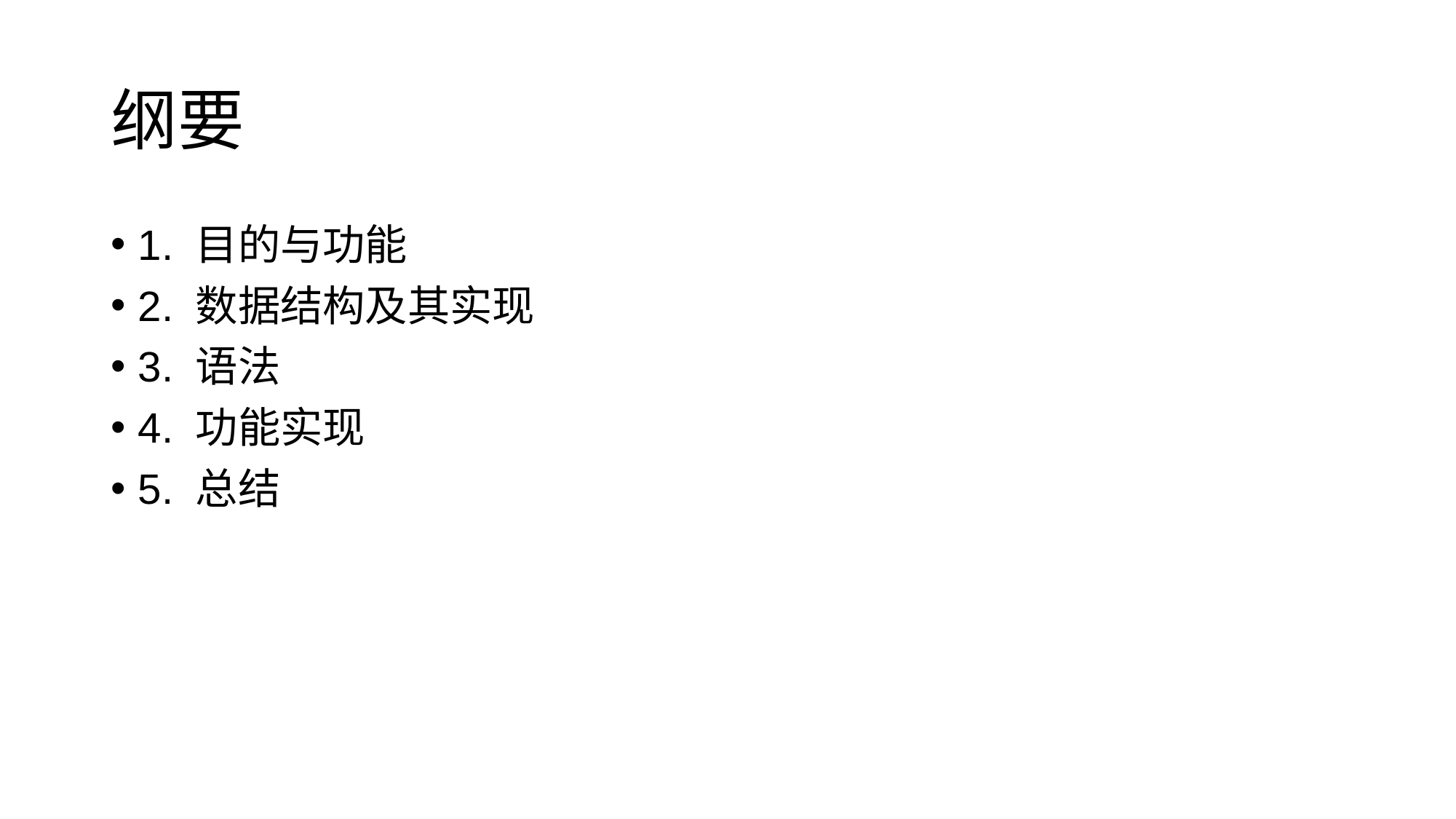

# 纲要
1. 目的与功能
2. 数据结构及其实现
3. 语法
4. 功能实现
5. 总结